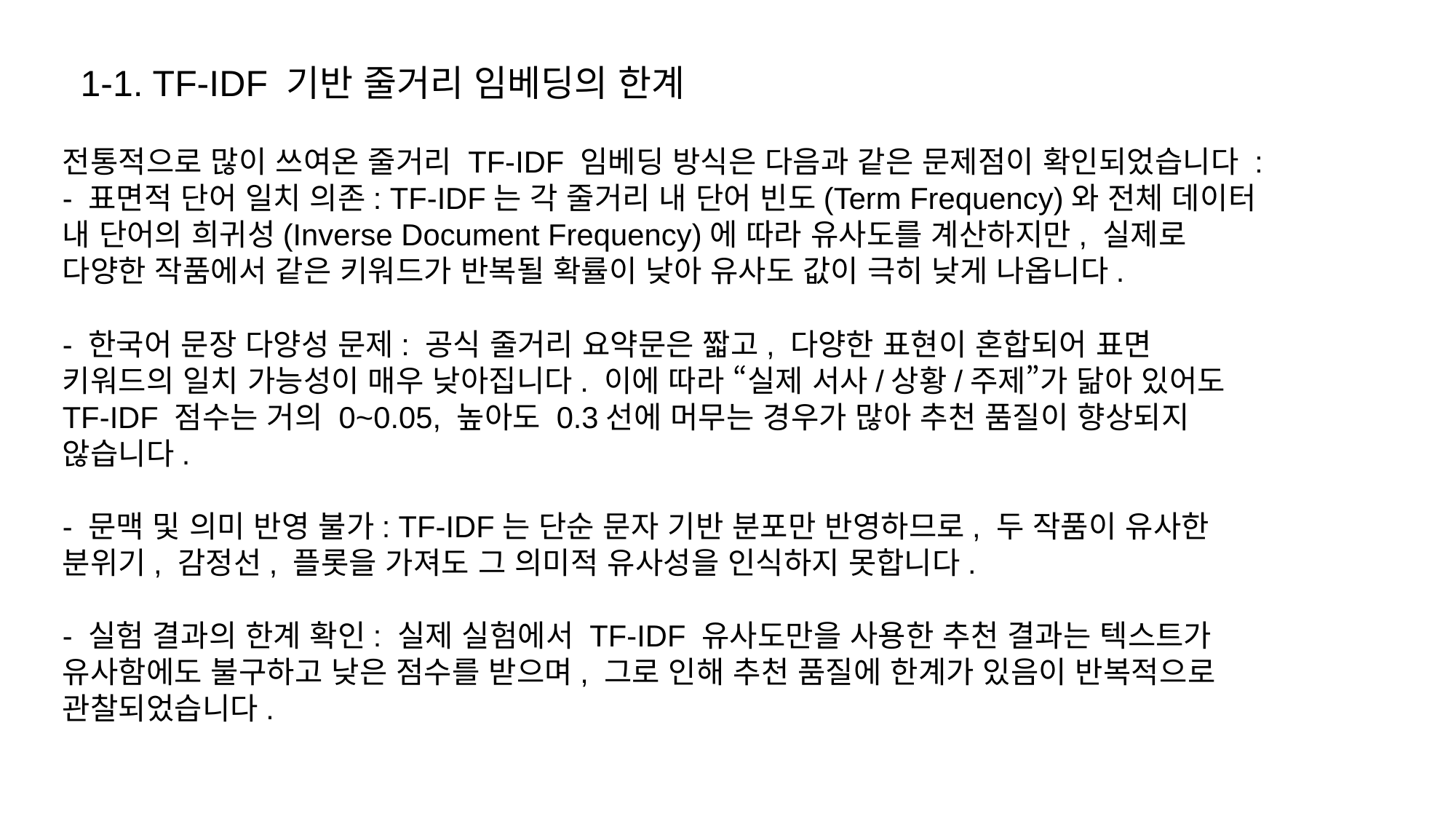

1-1. TF-IDF 기반 줄거리 임베딩의 한계
전통적으로 많이 쓰여온 줄거리 TF-IDF 임베딩 방식은 다음과 같은 문제점이 확인되었습니다 :
- 표면적 단어 일치 의존: TF-IDF는 각 줄거리 내 단어 빈도(Term Frequency)와 전체 데이터 내 단어의 희귀성(Inverse Document Frequency)에 따라 유사도를 계산하지만, 실제로 다양한 작품에서 같은 키워드가 반복될 확률이 낮아 유사도 값이 극히 낮게 나옵니다.

- 한국어 문장 다양성 문제: 공식 줄거리 요약문은 짧고, 다양한 표현이 혼합되어 표면 키워드의 일치 가능성이 매우 낮아집니다. 이에 따라 “실제 서사/상황/주제”가 닮아 있어도 TF-IDF 점수는 거의 0~0.05, 높아도 0.3선에 머무는 경우가 많아 추천 품질이 향상되지 않습니다.

- 문맥 및 의미 반영 불가: TF-IDF는 단순 문자 기반 분포만 반영하므로, 두 작품이 유사한 분위기, 감정선, 플롯을 가져도 그 의미적 유사성을 인식하지 못합니다.

- 실험 결과의 한계 확인: 실제 실험에서 TF-IDF 유사도만을 사용한 추천 결과는 텍스트가 유사함에도 불구하고 낮은 점수를 받으며, 그로 인해 추천 품질에 한계가 있음이 반복적으로 관찰되었습니다.